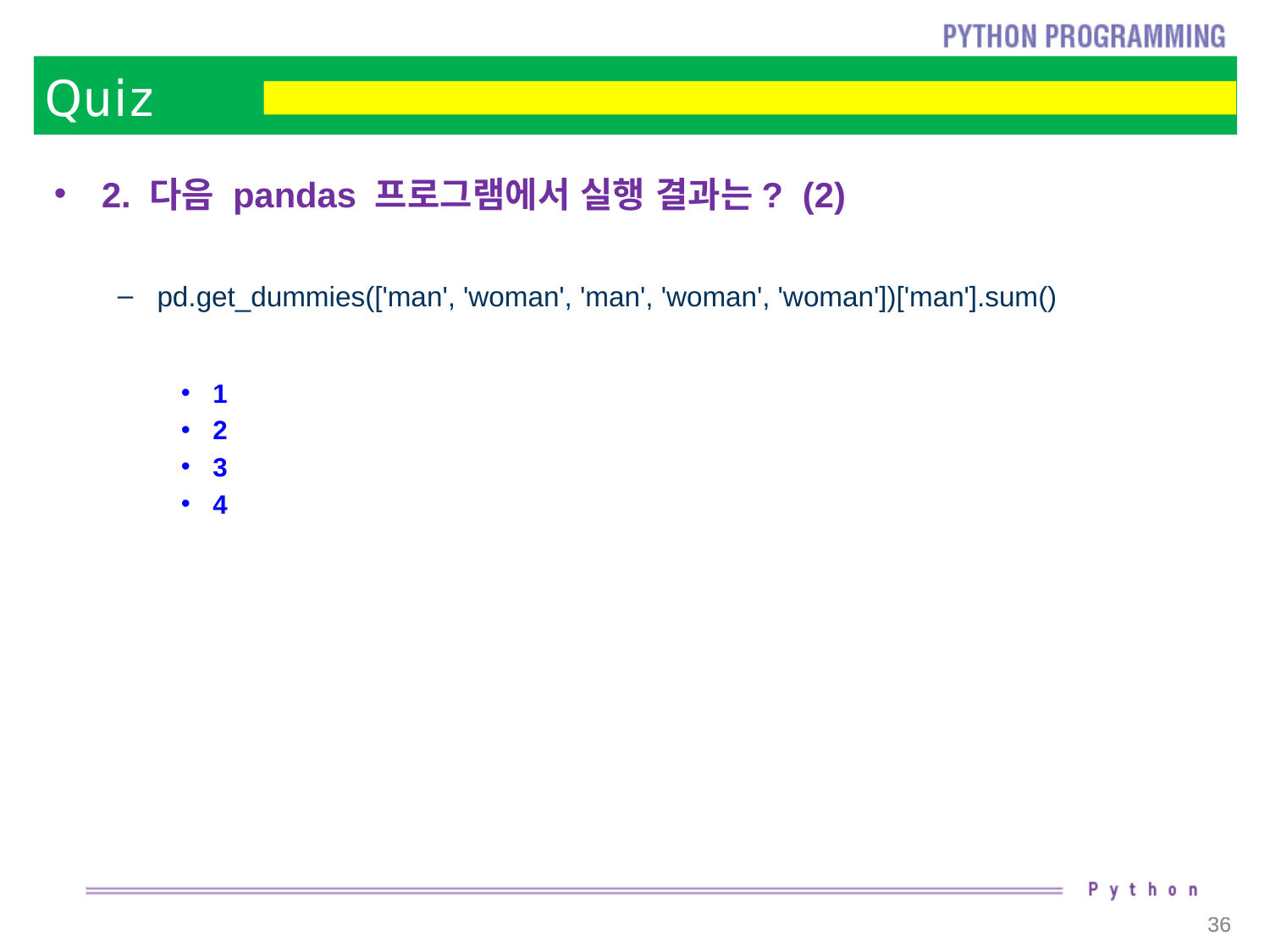

# Quiz

2. 다음 pandas 프로그램에서 실행 결과는?  (2)

pd.get_dummies(['man', 'woman', 'man', 'woman', 'woman'])['man'].sum()

1
2
3
4
36